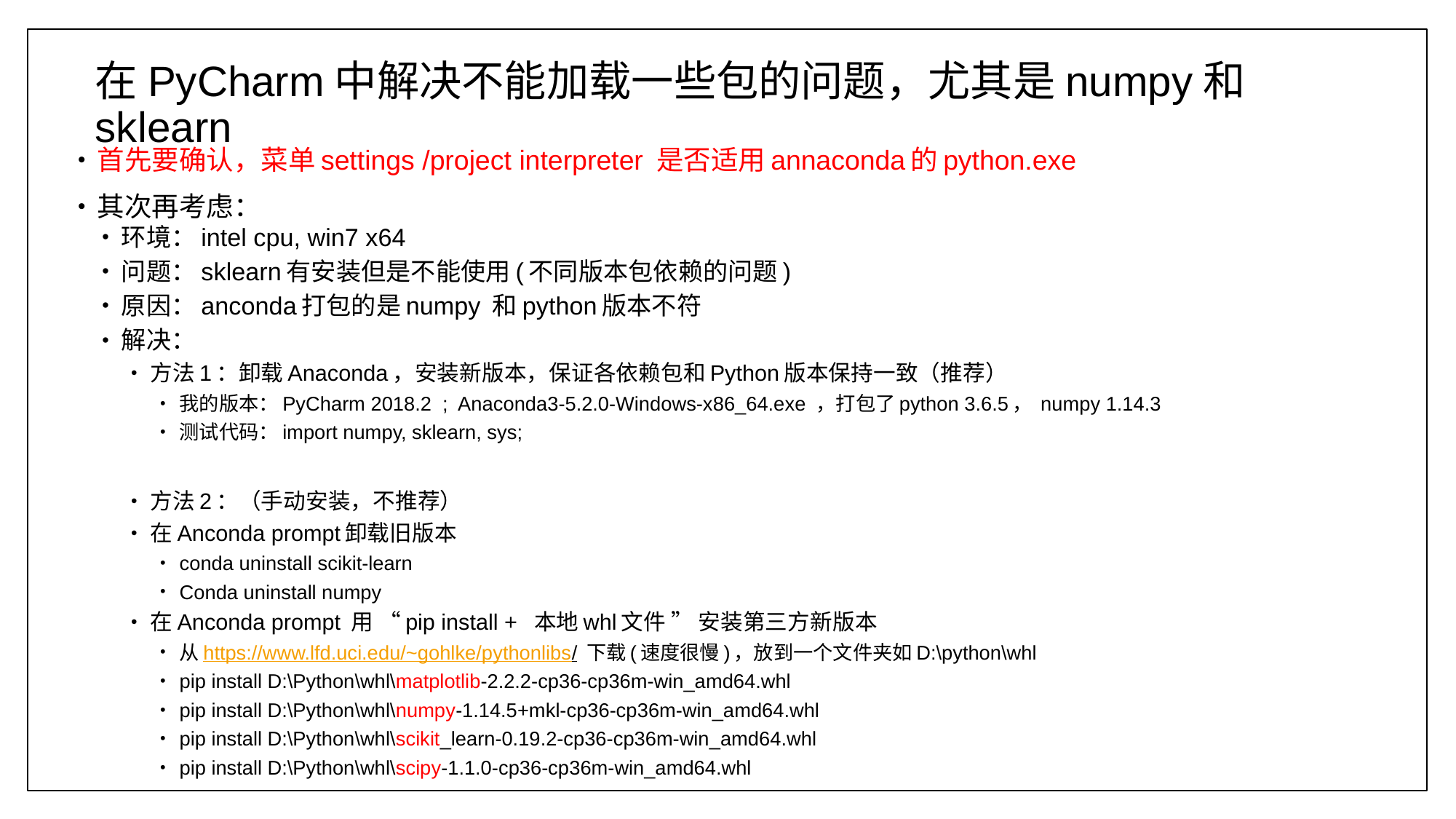

# 在PyCharm中解决不能加载一些包的问题，尤其是numpy和sklearn
首先要确认，菜单settings /project interpreter 是否适用annaconda的python.exe
其次再考虑：
环境：intel cpu, win7 x64
问题：sklearn有安装但是不能使用(不同版本包依赖的问题)
原因：anconda打包的是numpy 和python版本不符
解决：
方法1：卸载Anaconda，安装新版本，保证各依赖包和Python版本保持一致（推荐）
我的版本：PyCharm 2018.2  ;  Anaconda3-5.2.0-Windows-x86_64.exe ，打包了python 3.6.5， numpy 1.14.3
测试代码：import numpy, sklearn, sys;

方法2：（手动安装，不推荐）
在Anconda prompt卸载旧版本
conda uninstall scikit-learn
Conda uninstall numpy
在Anconda prompt 用 “pip install +  本地whl文件 ” 安装第三方新版本
从https://www.lfd.uci.edu/~gohlke/pythonlibs/ 下载(速度很慢)，放到一个文件夹如D:\python\whl
pip install D:\Python\whl\matplotlib-2.2.2-cp36-cp36m-win_amd64.whl
pip install D:\Python\whl\numpy-1.14.5+mkl-cp36-cp36m-win_amd64.whl
pip install D:\Python\whl\scikit_learn-0.19.2-cp36-cp36m-win_amd64.whl
pip install D:\Python\whl\scipy-1.1.0-cp36-cp36m-win_amd64.whl